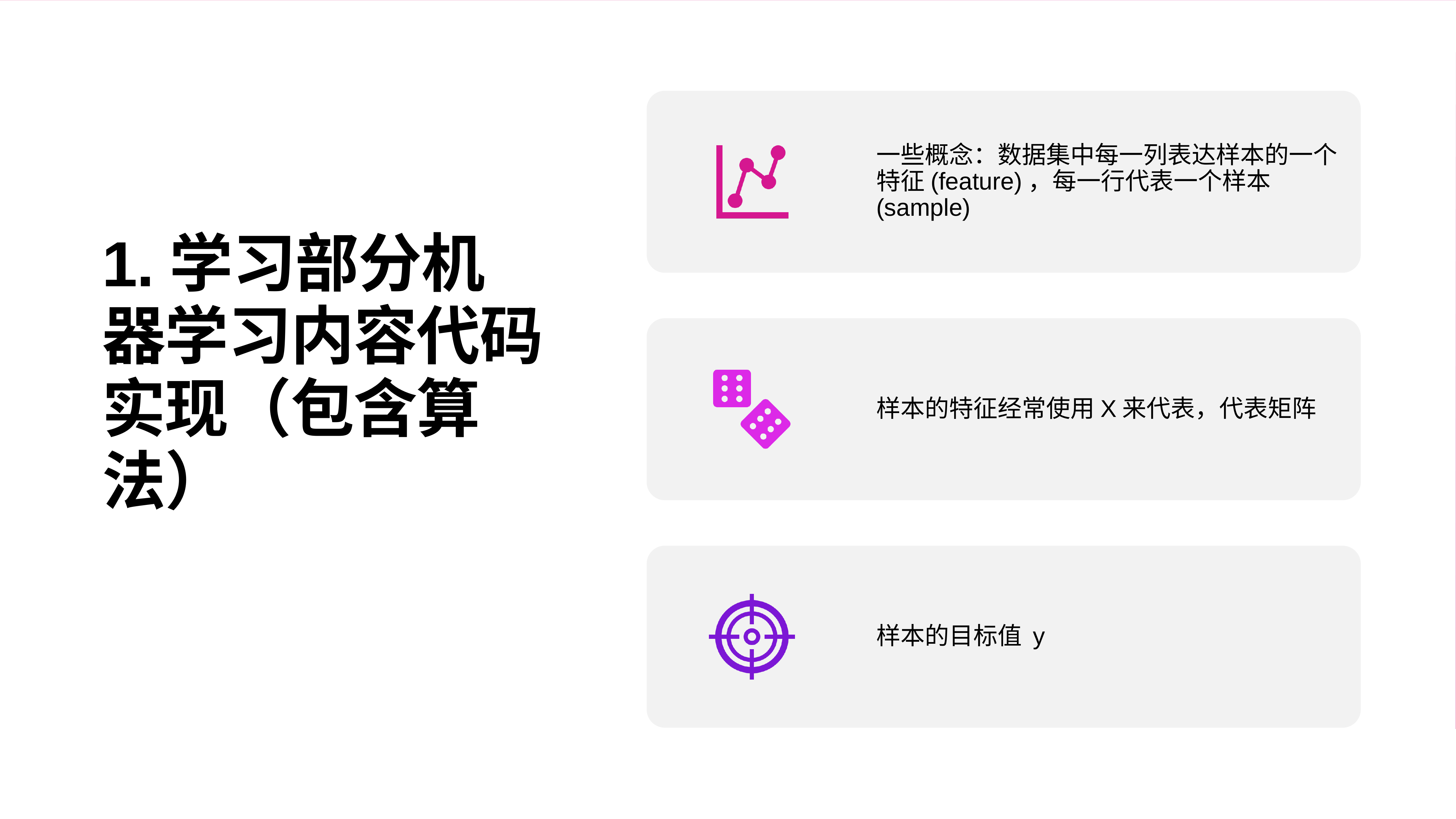

一些概念：数据集中每一列表达样本的一个特征(feature)，每一行代表一个样本(sample)
样本的特征经常使用X来代表，代表矩阵
样本的目标值 y
1.学习部分机器学习内容代码实现（包含算法）